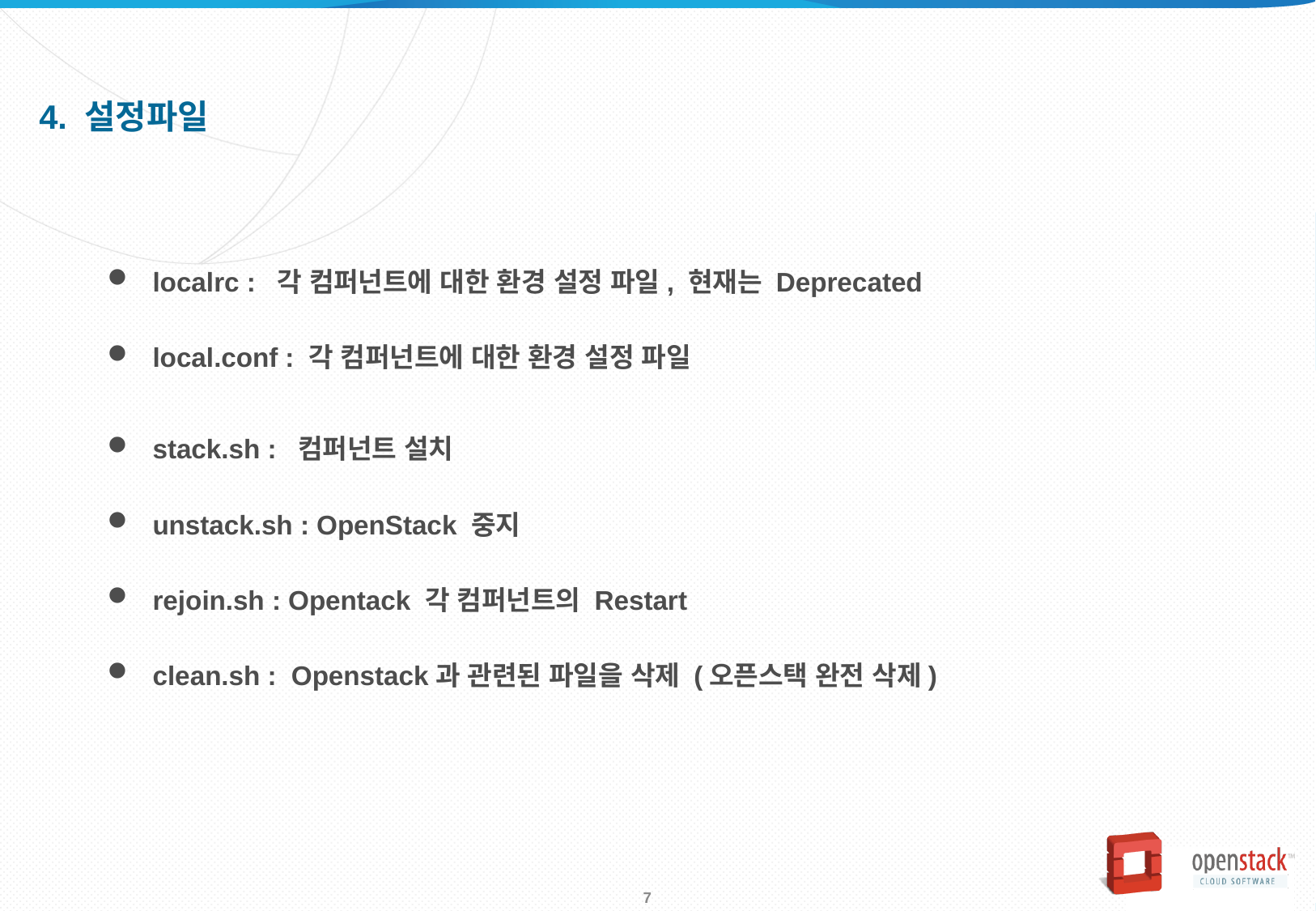

4. 설정파일
 localrc :  각 컴퍼넌트에 대한 환경 설정 파일, 현재는 Deprecated

 local.conf : 각 컴퍼넌트에 대한 환경 설정 파일

 stack.sh :  컴퍼넌트 설치

 unstack.sh : OpenStack 중지

 rejoin.sh : Opentack 각 컴퍼넌트의 Restart

 clean.sh :  Openstack과 관련된 파일을 삭제 (오픈스택 완전 삭제)